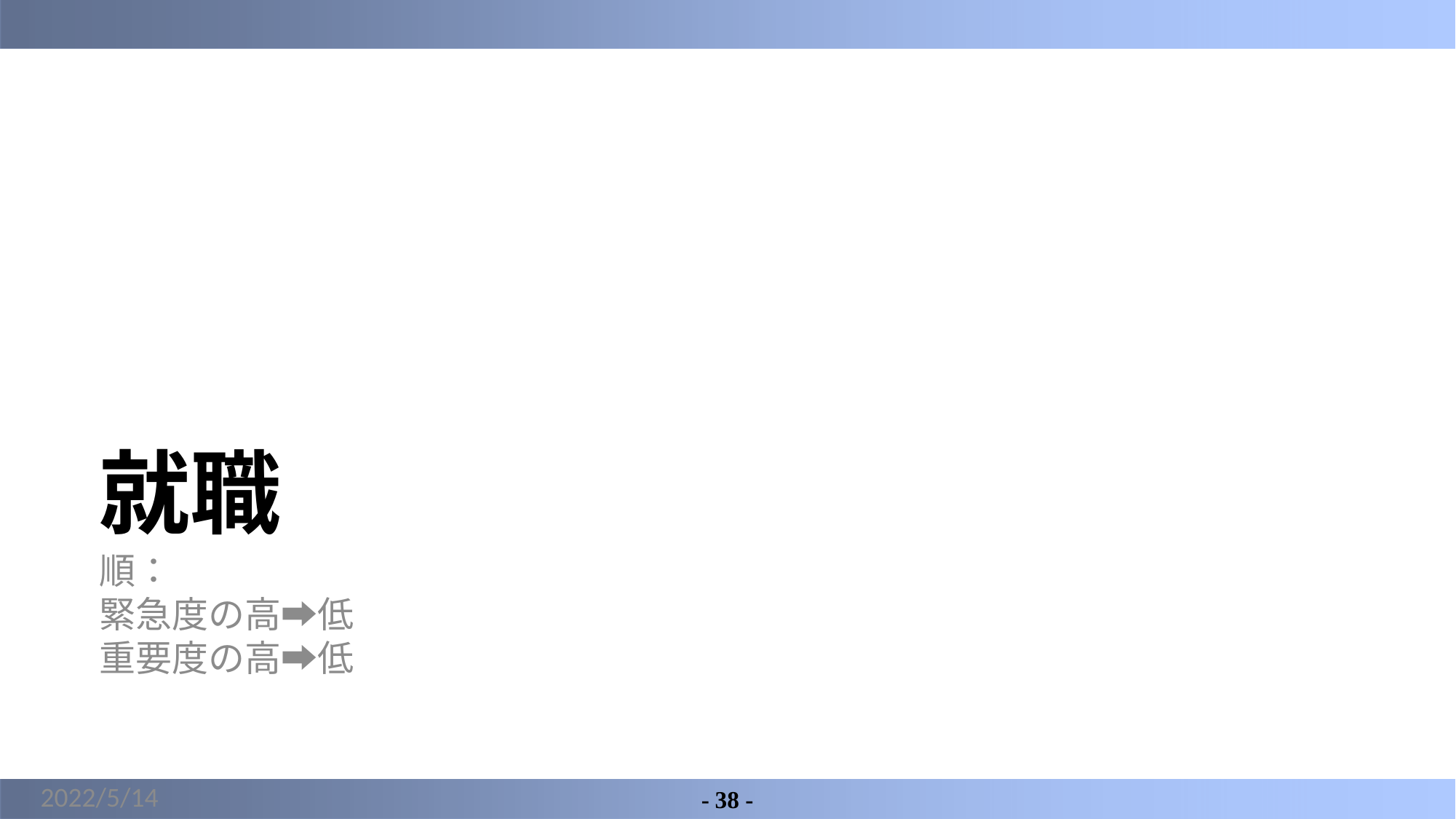

# 就職
順：
緊急度の高➡低
重要度の高➡低

2022/5/14
- 38 -